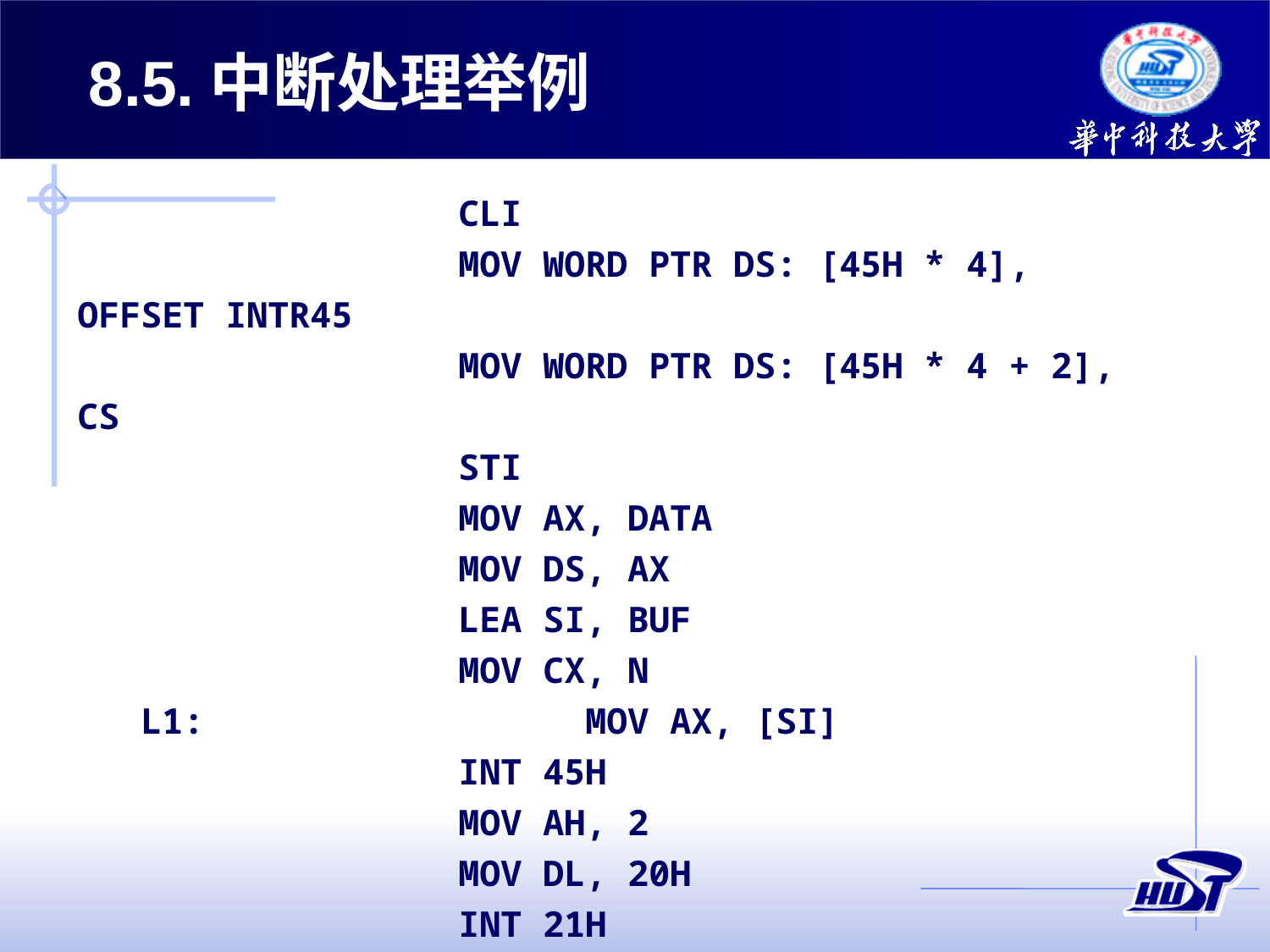

8.5.中断处理举例
			CLI
			MOV WORD PTR DS: [45H * 4], OFFSET INTR45
			MOV WORD PTR DS: [45H * 4 + 2], CS
			STI
			MOV AX, DATA
			MOV DS, AX
			LEA SI, BUF
			MOV CX, N
L1:			MOV AX, [SI]
			INT 45H
			MOV AH, 2
			MOV DL, 20H
			INT 21H